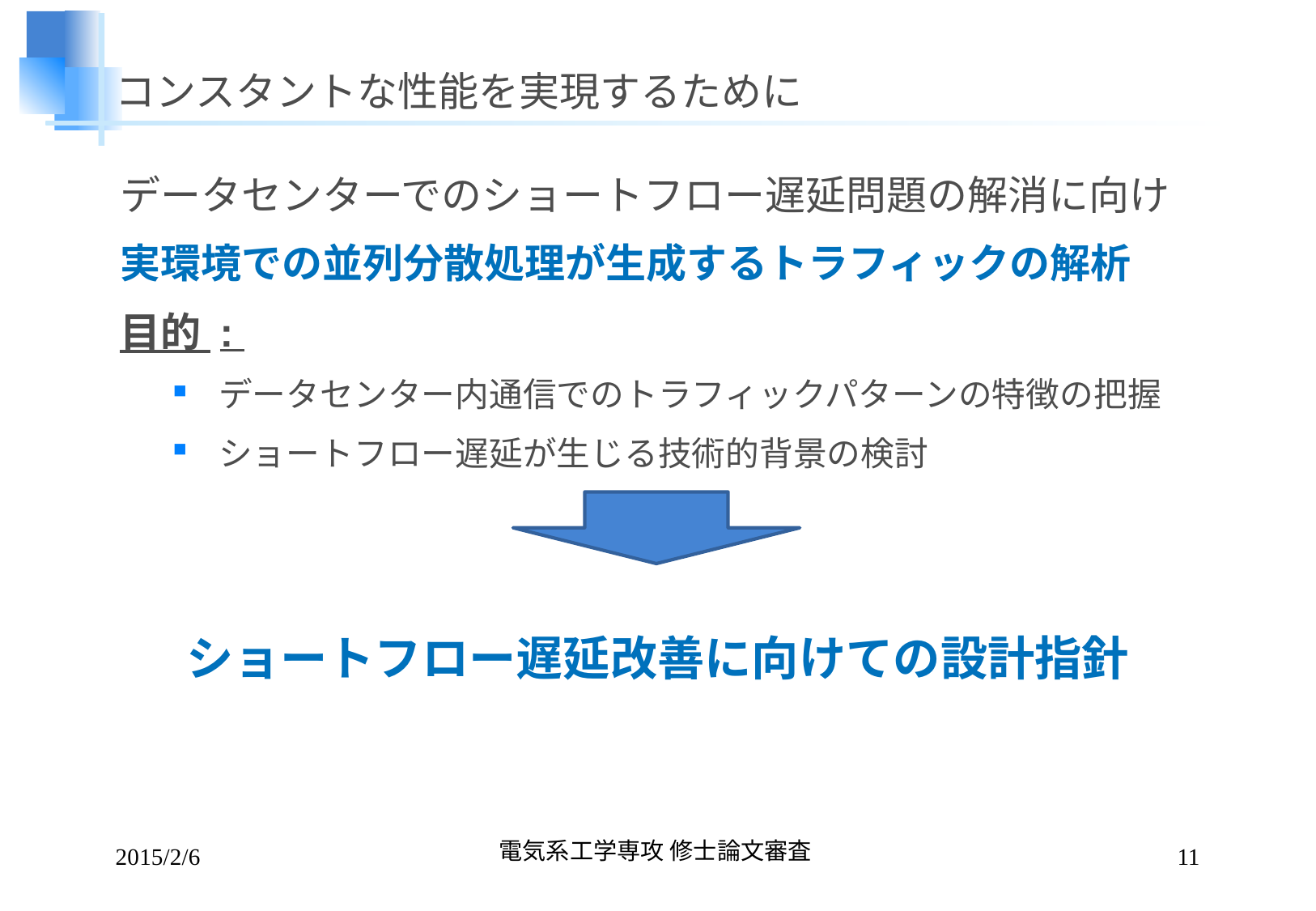

# コンスタントな性能を実現するために
データセンターでのショートフロー遅延問題の解消に向け
実環境での並列分散処理が生成するトラフィックの解析
目的 :
データセンター内通信でのトラフィックパターンの特徴の把握
ショートフロー遅延が生じる技術的背景の検討

ショートフロー遅延改善に向けての設計指針
2015/2/6
電気系工学専攻 修士論文審査
11